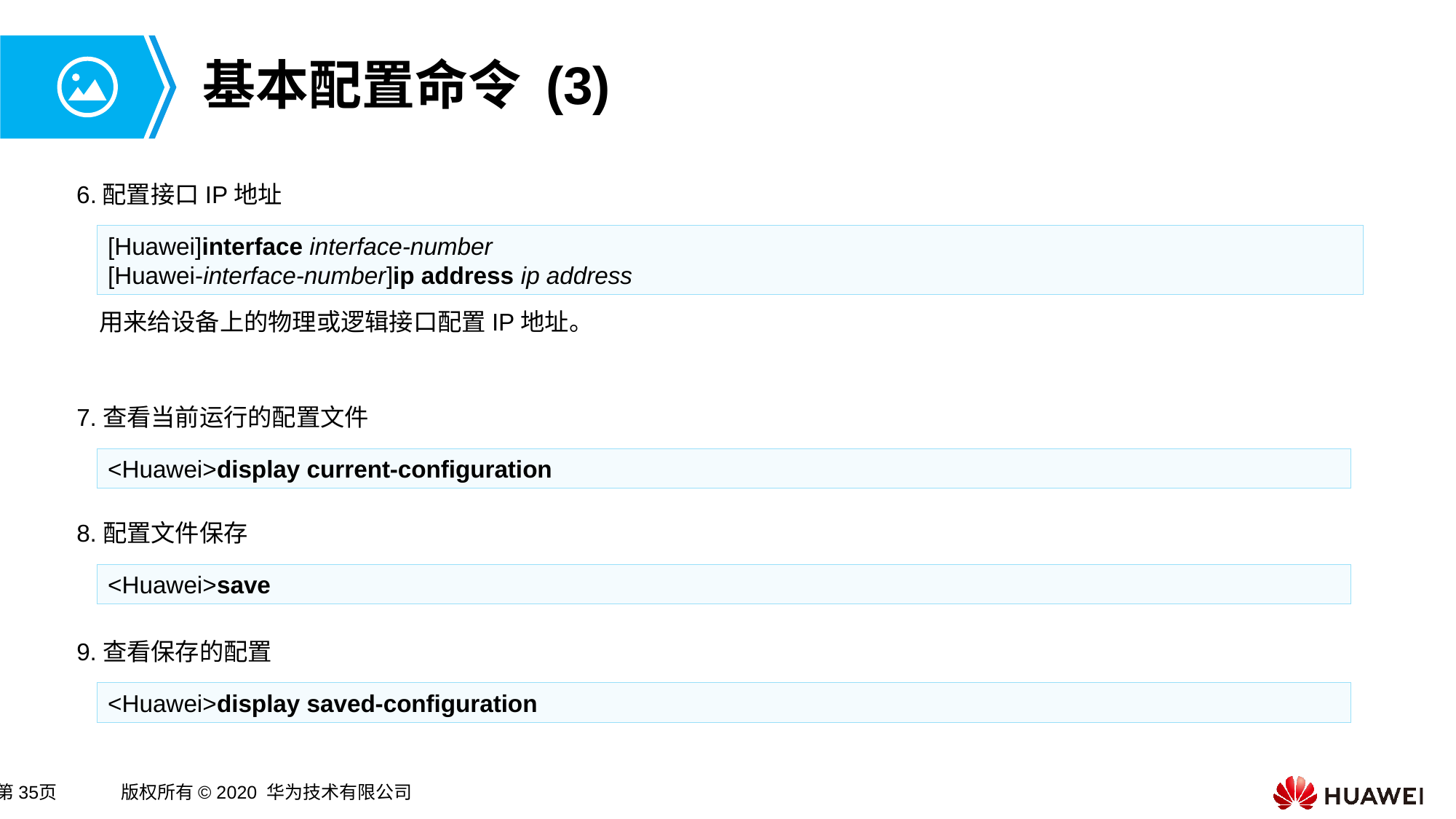

# 基本配置命令 (3)
6.配置接口IP地址
[Huawei]interface interface-number
[Huawei-interface-number]ip address ip address
用来给设备上的物理或逻辑接口配置IP地址。
7.查看当前运行的配置文件
<Huawei>display current-configuration
8.配置文件保存
<Huawei>save
9.查看保存的配置
<Huawei>display saved-configuration